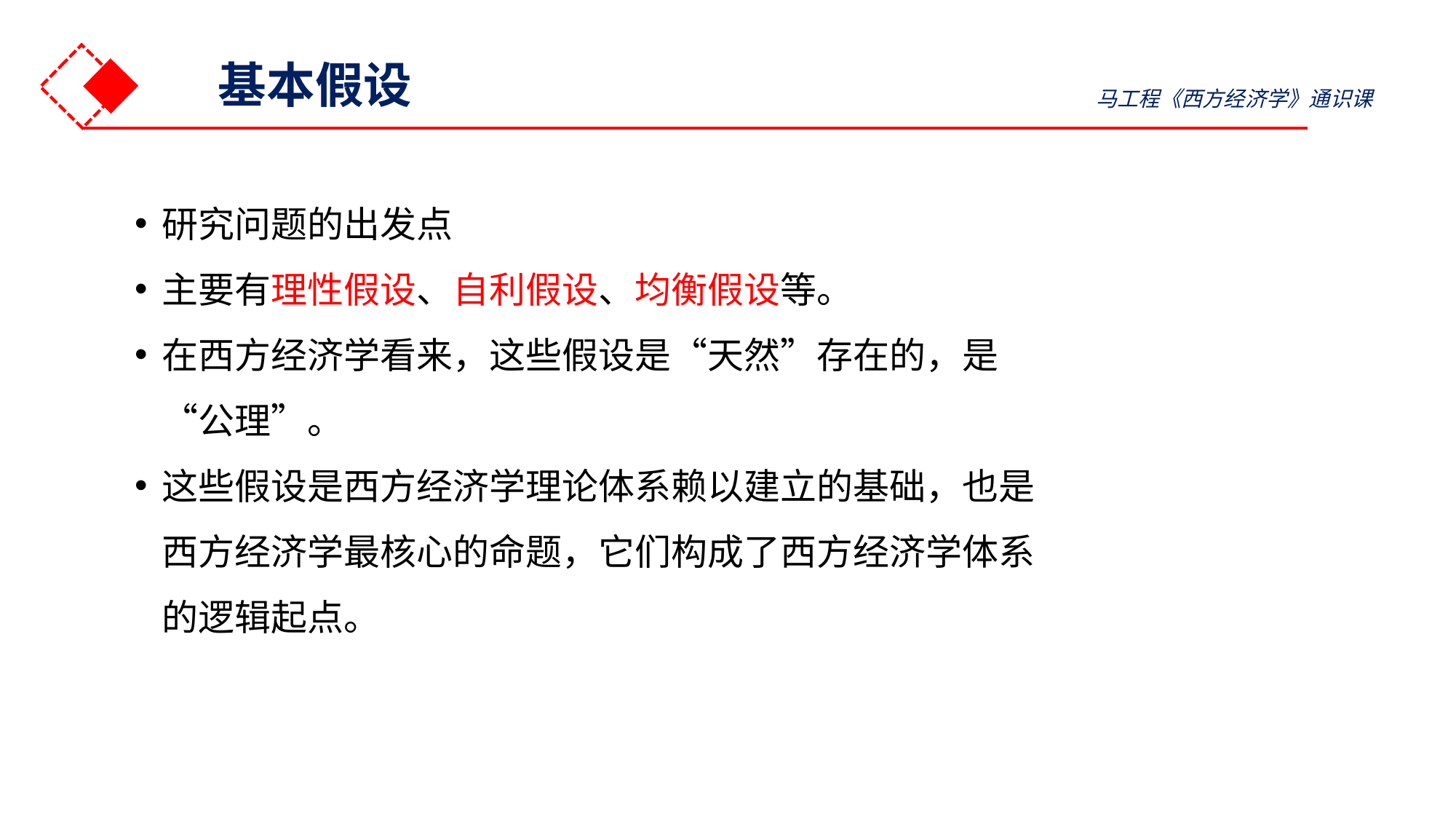

基本假设

马工程《西方经济学》通识课

研究问题的出发点
主要有理性假设、自利假设、均衡假设等。
在西方经济学看来，这些假设是“天然”存在的，是“公理”。
这些假设是西方经济学理论体系赖以建立的基础，也是西方经济学最核心的命题，它们构成了西方经济学体系的逻辑起点。